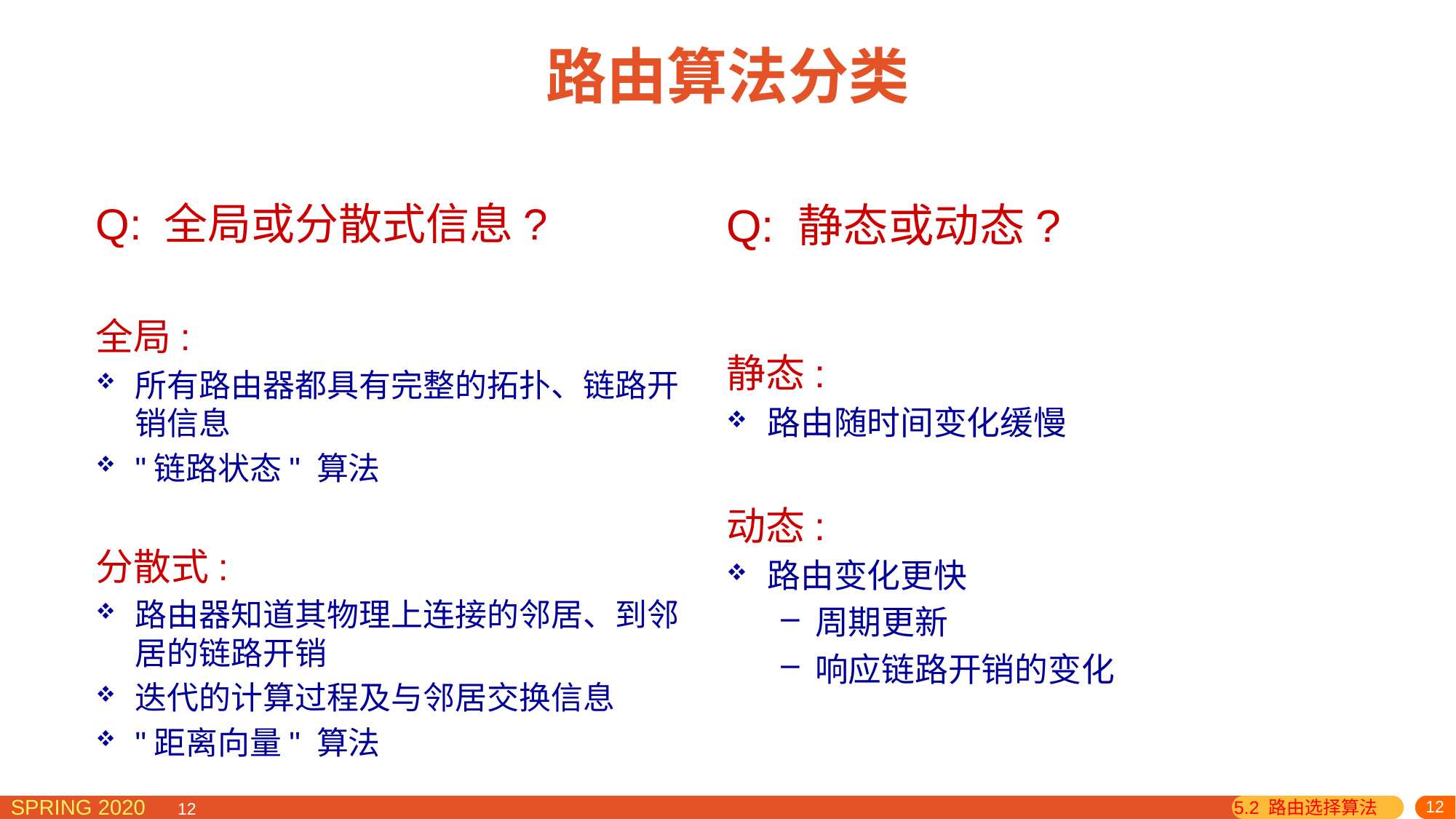

# 路由算法分类
Q: 全局或分散式信息?

全局:
所有路由器都具有完整的拓扑、链路开销信息
"链路状态" 算法

分散式:
路由器知道其物理上连接的邻居、到邻居的链路开销
迭代的计算过程及与邻居交换信息
"距离向量" 算法
Q: 静态或动态?

静态:
路由随时间变化缓慢

动态:
路由变化更快
周期更新
响应链路开销的变化
5.2 路由选择算法